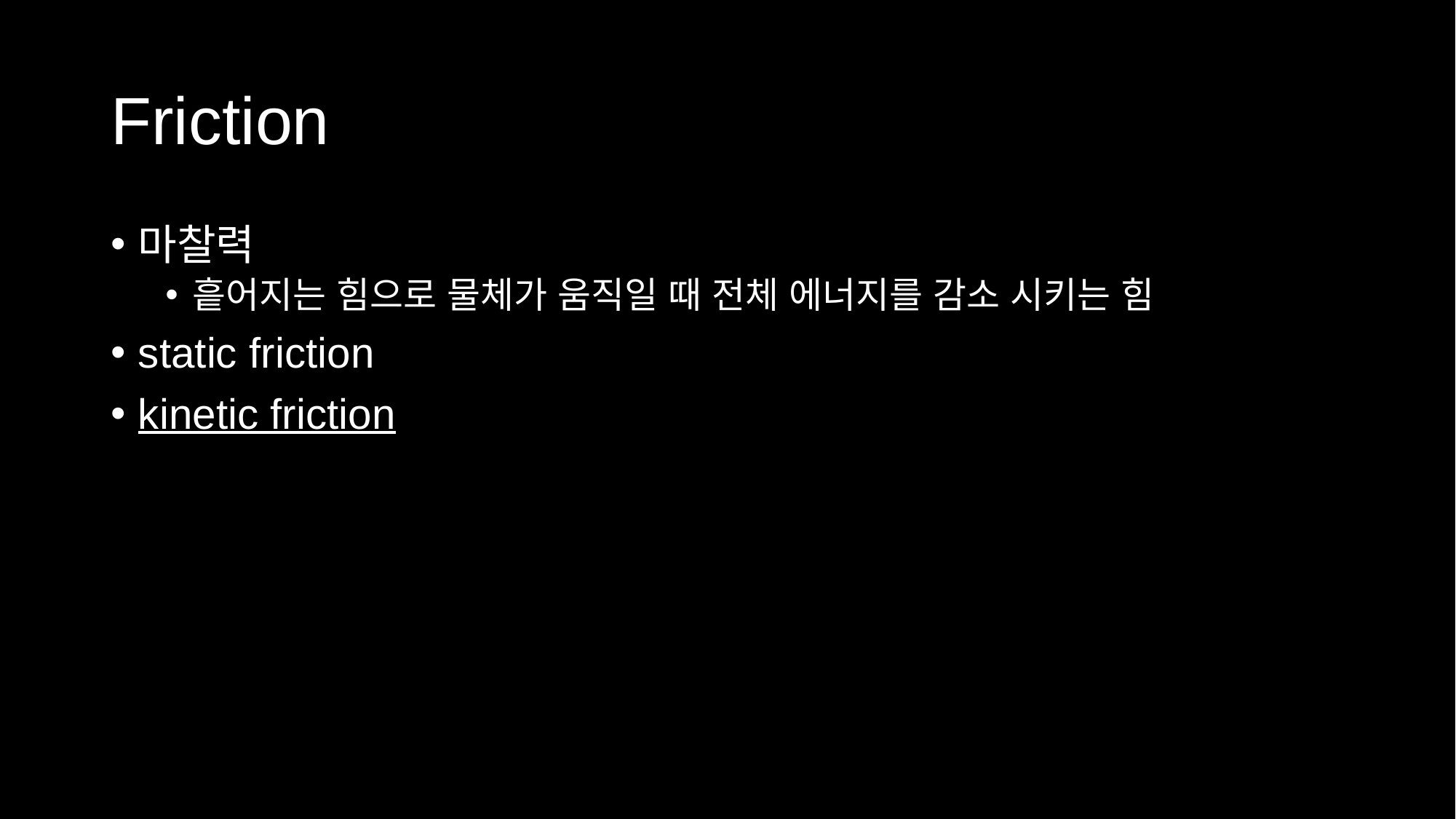

# Friction
마찰력
흩어지는 힘으로 물체가 움직일 때 전체 에너지를 감소 시키는 힘
static friction
kinetic friction